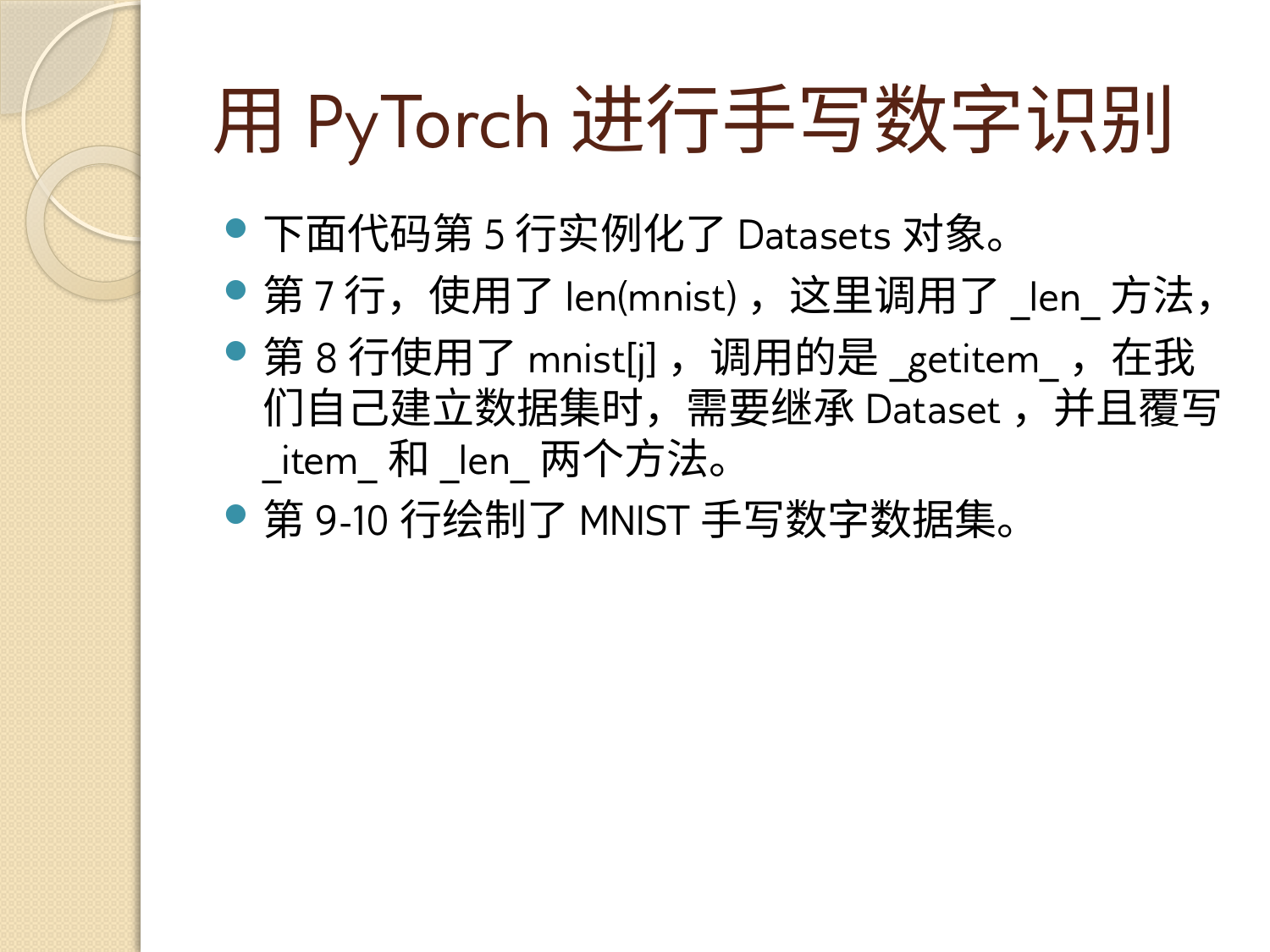

# 用PyTorch进行手写数字识别
下面代码第5行实例化了Datasets对象。
第7行，使用了len(mnist)，这里调用了_len_方法，
第8行使用了mnist[j]，调用的是_getitem_，在我们自己建立数据集时，需要继承Dataset，并且覆写_item_和_len_两个方法。
第9-10行绘制了MNIST手写数字数据集。